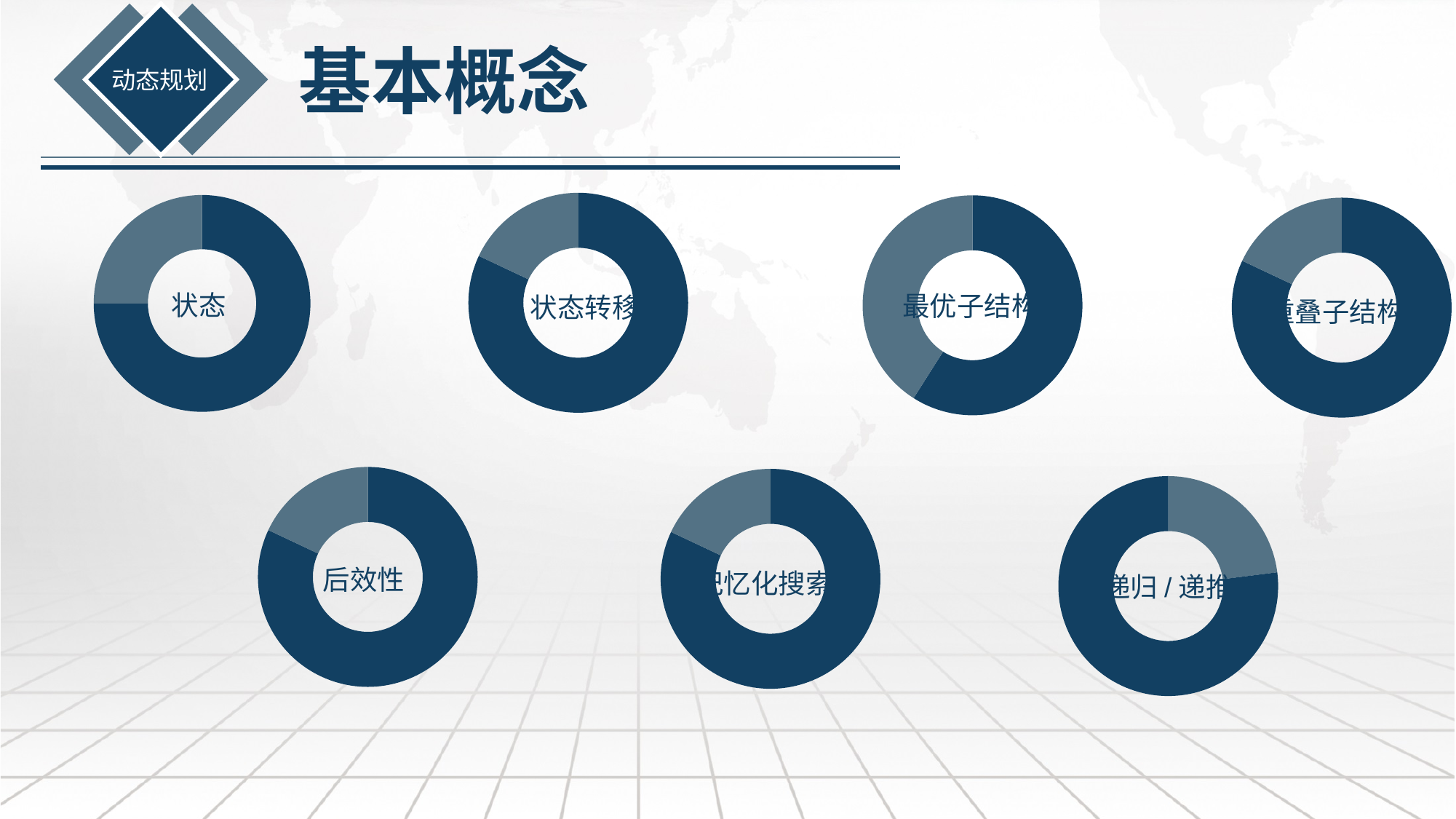

基本概念
动态规划

### Chart

| Category | 百分比 |
|---|---|
|  | 82.0 |
|  | 18.0 |

### Chart

| Category | 百分比 |
|---|---|
|  | 59.0 |
|  | 41.0 |

### Chart

| Category | 百分比 |
|---|---|
|  | 82.0 |
|  | 18.0 |

### Chart

| Category | 百分比 |
|---|---|
|  | 75.0 |
|  | 25.0 |
状态
最优子结构
状态转移
重叠子结构

### Chart

| Category | 百分比 |
|---|---|
|  | 82.0 |
|  | 18.0 |

### Chart

| Category | 百分比 |
|---|---|
|  | 82.0 |
|  | 18.0 |

### Chart

| Category | 百分比 |
|---|---|
|  | 23.0 |
|  | 77.0 |
后效性
记忆化搜索
递归/递推